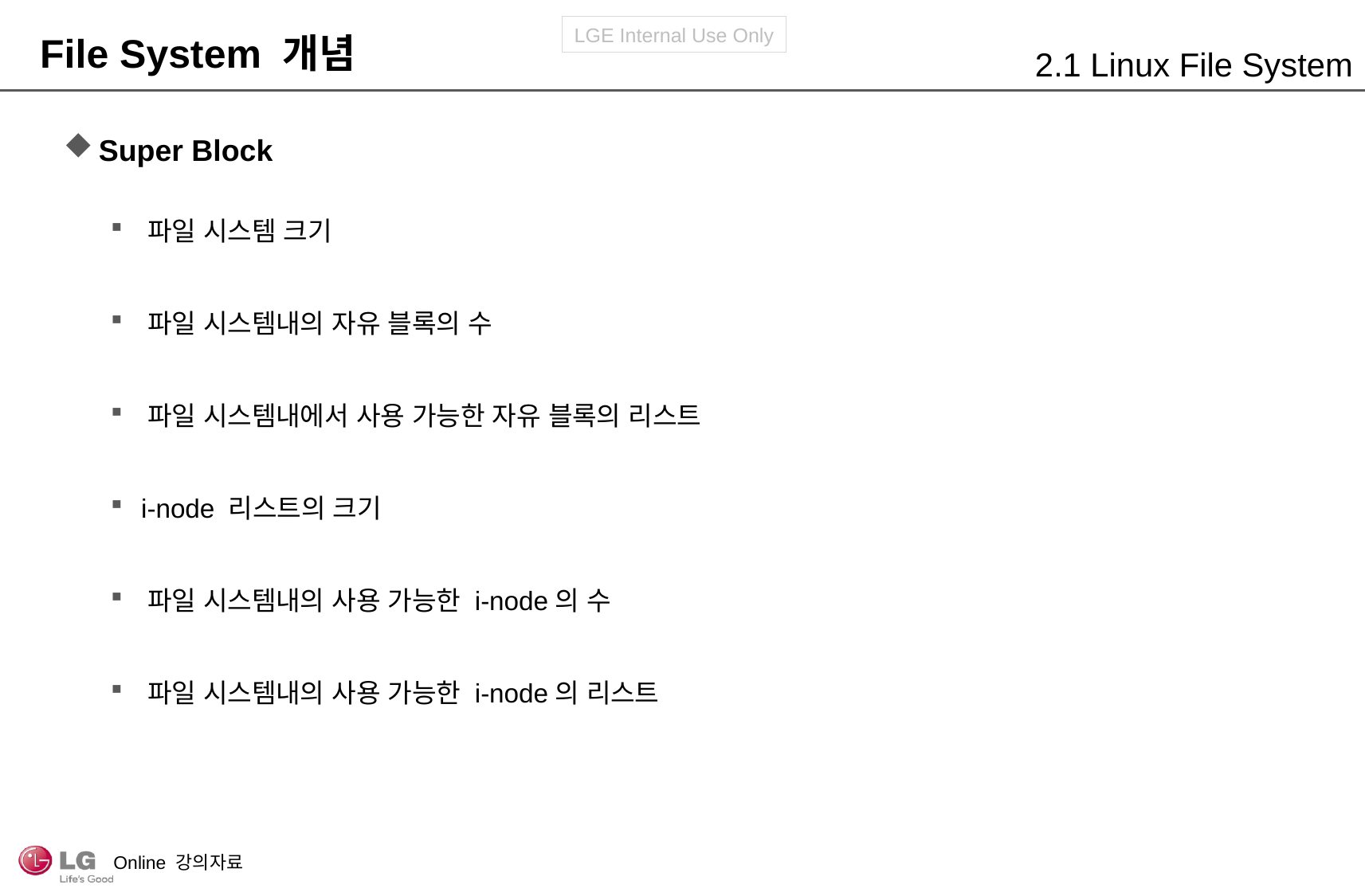

File System 개념
2.1 Linux File System

Super Block

 파일 시스템 크기

 파일 시스템내의 자유 블록의 수

 파일 시스템내에서 사용 가능한 자유 블록의 리스트

 i-node 리스트의 크기

 파일 시스템내의 사용 가능한 i-node의 수

 파일 시스템내의 사용 가능한 i-node의 리스트